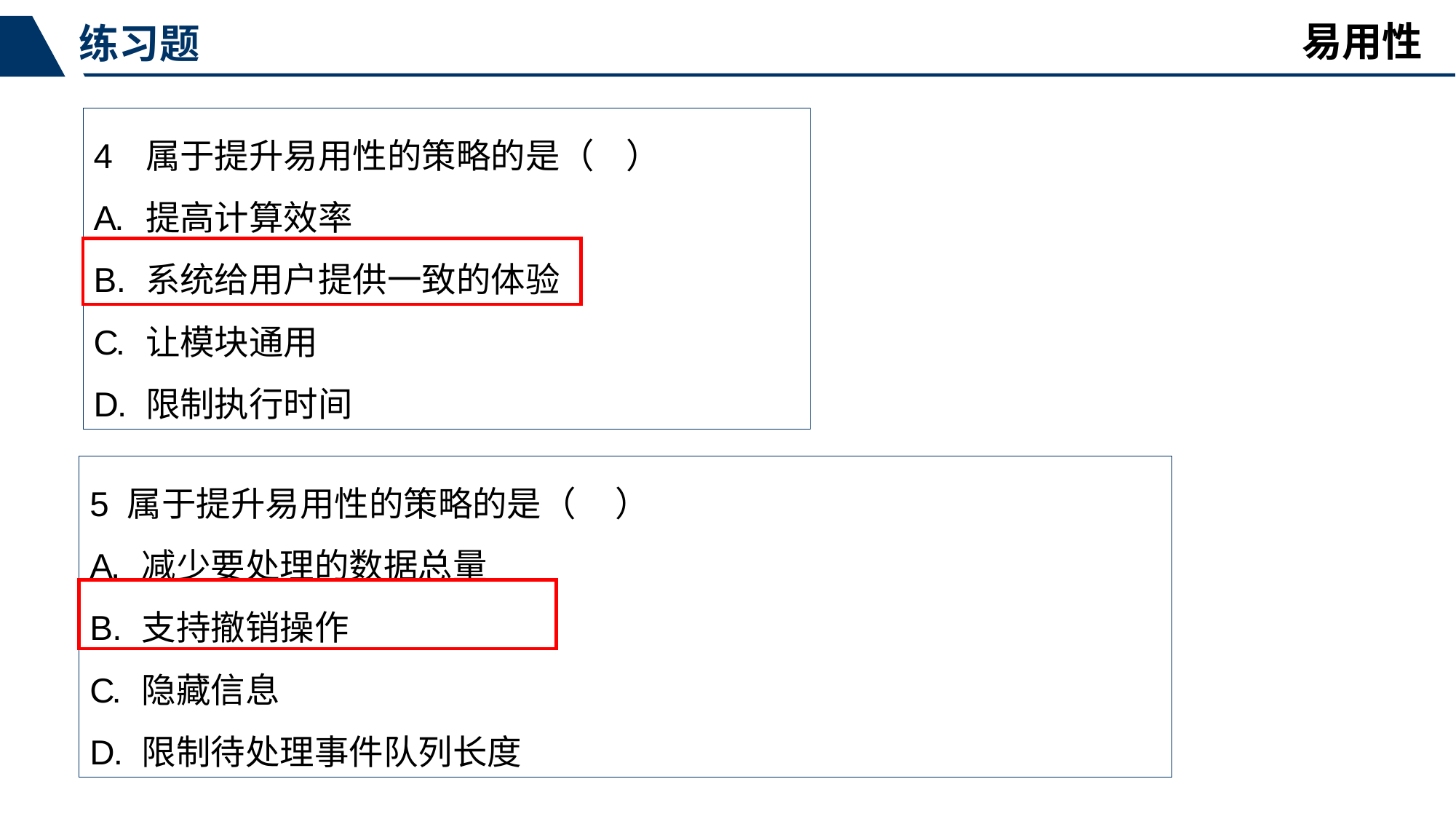

易用性

练习题

属于提升易用性的策略的是（    ）
提高计算效率
系统给用户提供一致的体验
让模块通用
限制执行时间

5 属于提升易用性的策略的是（     ）
减少要处理的数据总量
支持撤销操作
隐藏信息
限制待处理事件队列长度